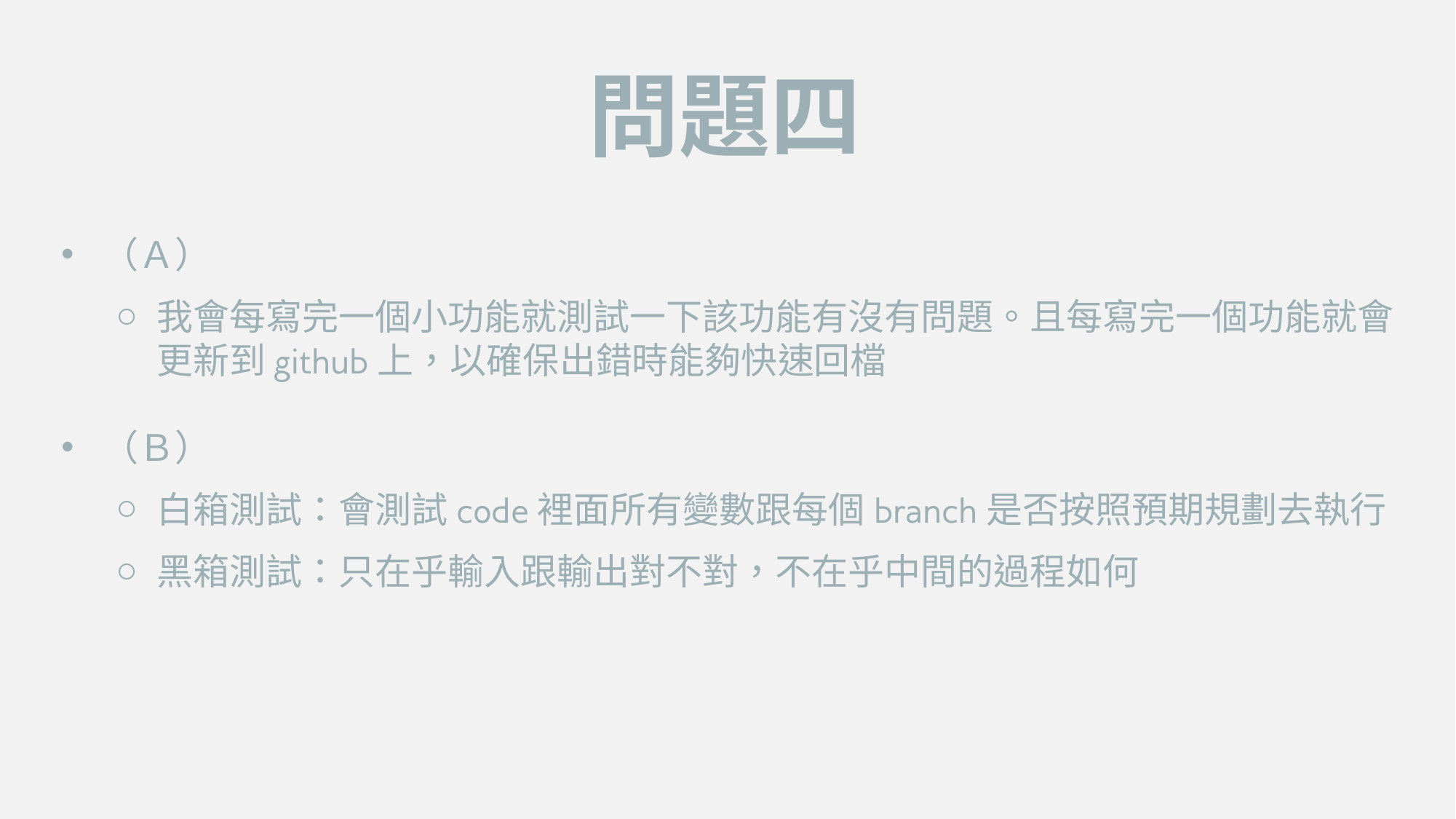

問題四
（Ａ）
我會每寫完一個小功能就測試一下該功能有沒有問題。且每寫完一個功能就會更新到github上，以確保出錯時能夠快速回檔

（Ｂ）
白箱測試：會測試code裡面所有變數跟每個branch是否按照預期規劃去執行
黑箱測試：只在乎輸入跟輸出對不對，不在乎中間的過程如何